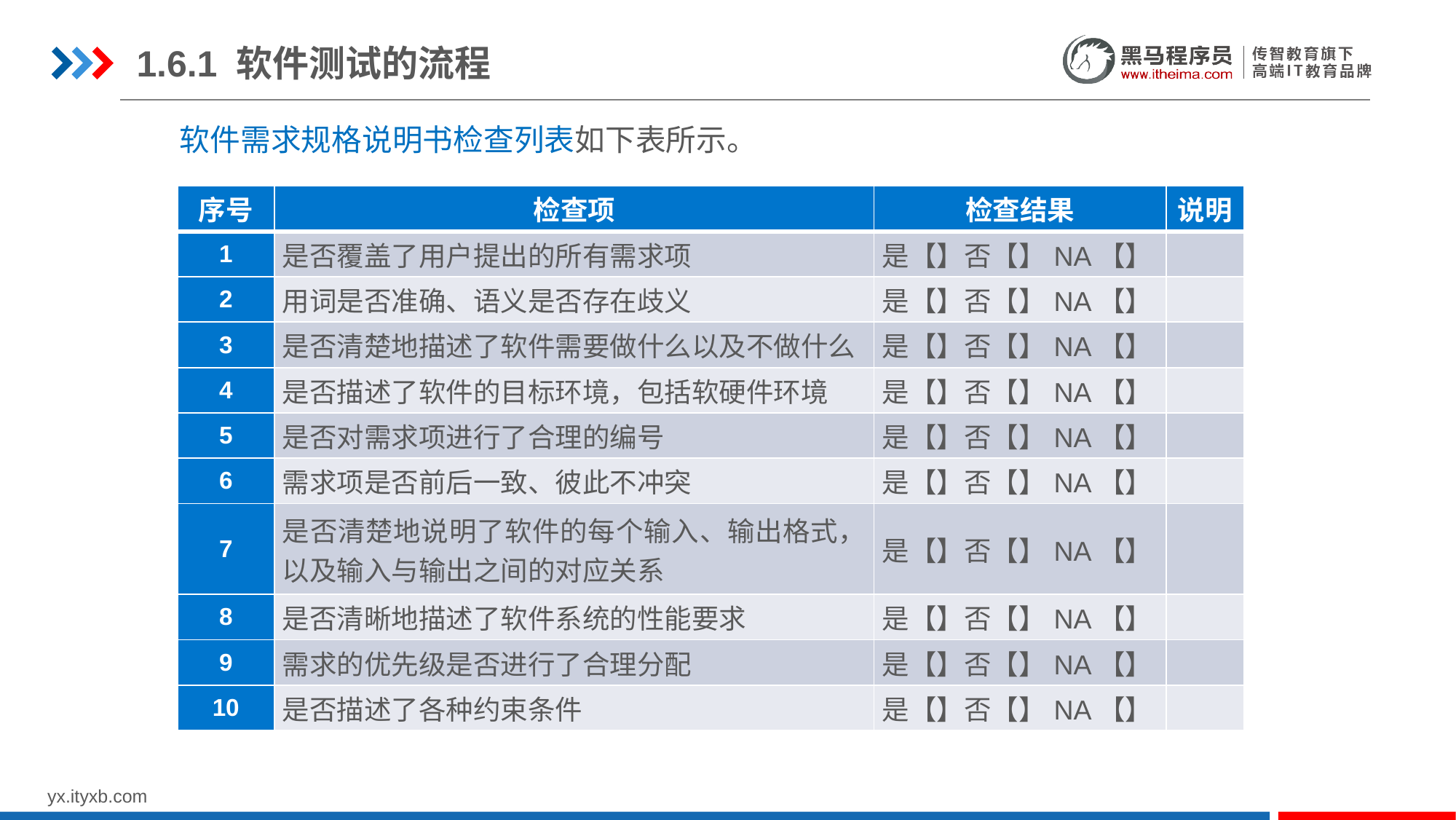

1.6.1 软件测试的流程
软件需求规格说明书检查列表如下表所示。
| 序号 | 检查项 | 检查结果 | 说明 |
| --- | --- | --- | --- |
| 1 | 是否覆盖了用户提出的所有需求项 | 是【】否【】NA【】 |  |
| 2 | 用词是否准确、语义是否存在歧义 | 是【】否【】NA【】 |  |
| 3 | 是否清楚地描述了软件需要做什么以及不做什么 | 是【】否【】NA【】 |  |
| 4 | 是否描述了软件的目标环境，包括软硬件环境 | 是【】否【】NA【】 |  |
| 5 | 是否对需求项进行了合理的编号 | 是【】否【】NA【】 |  |
| 6 | 需求项是否前后一致、彼此不冲突 | 是【】否【】NA【】 |  |
| 7 | 是否清楚地说明了软件的每个输入、输出格式，以及输入与输出之间的对应关系 | 是【】否【】NA【】 |  |
| 8 | 是否清晰地描述了软件系统的性能要求 | 是【】否【】NA【】 |  |
| 9 | 需求的优先级是否进行了合理分配 | 是【】否【】NA【】 |  |
| 10 | 是否描述了各种约束条件 | 是【】否【】NA【】 |  |